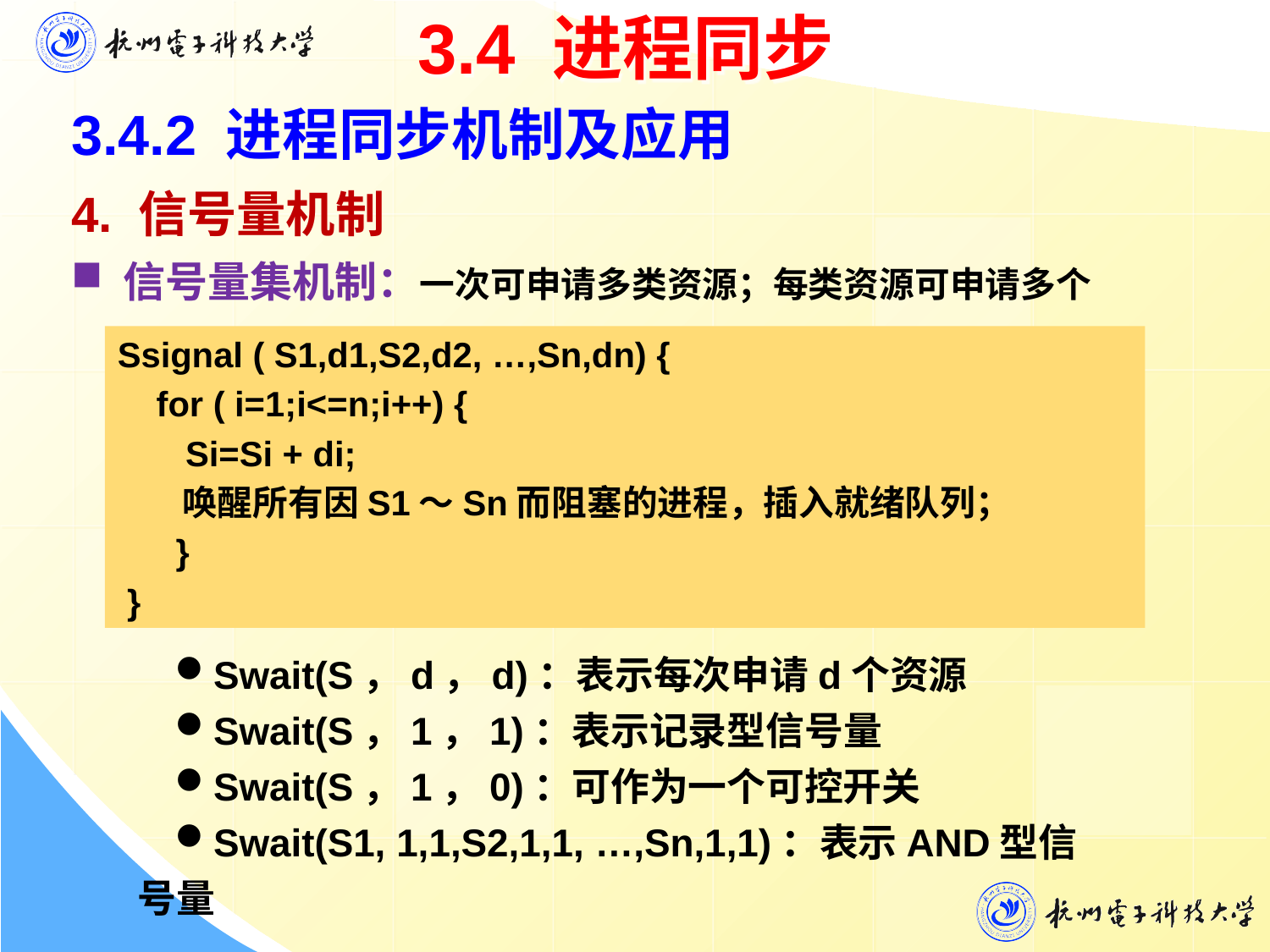

3.4 进程同步
3.4.2 进程同步机制及应用
4. 信号量机制
 信号量集机制：一次可申请多类资源；每类资源可申请多个

Ssignal ( S1,d1,S2,d2, …,Sn,dn) {
    for ( i=1;i<=n;i++) {
       Si=Si + di;
       唤醒所有因S1～Sn而阻塞的进程，插入就绪队列；
      }
 }
Swait(S，d，d)：表示每次申请d个资源
Swait(S，1，1)：表示记录型信号量
Swait(S，1，0)：可作为一个可控开关
Swait(S1, 1,1,S2,1,1, …,Sn,1,1)：表示AND型信号量